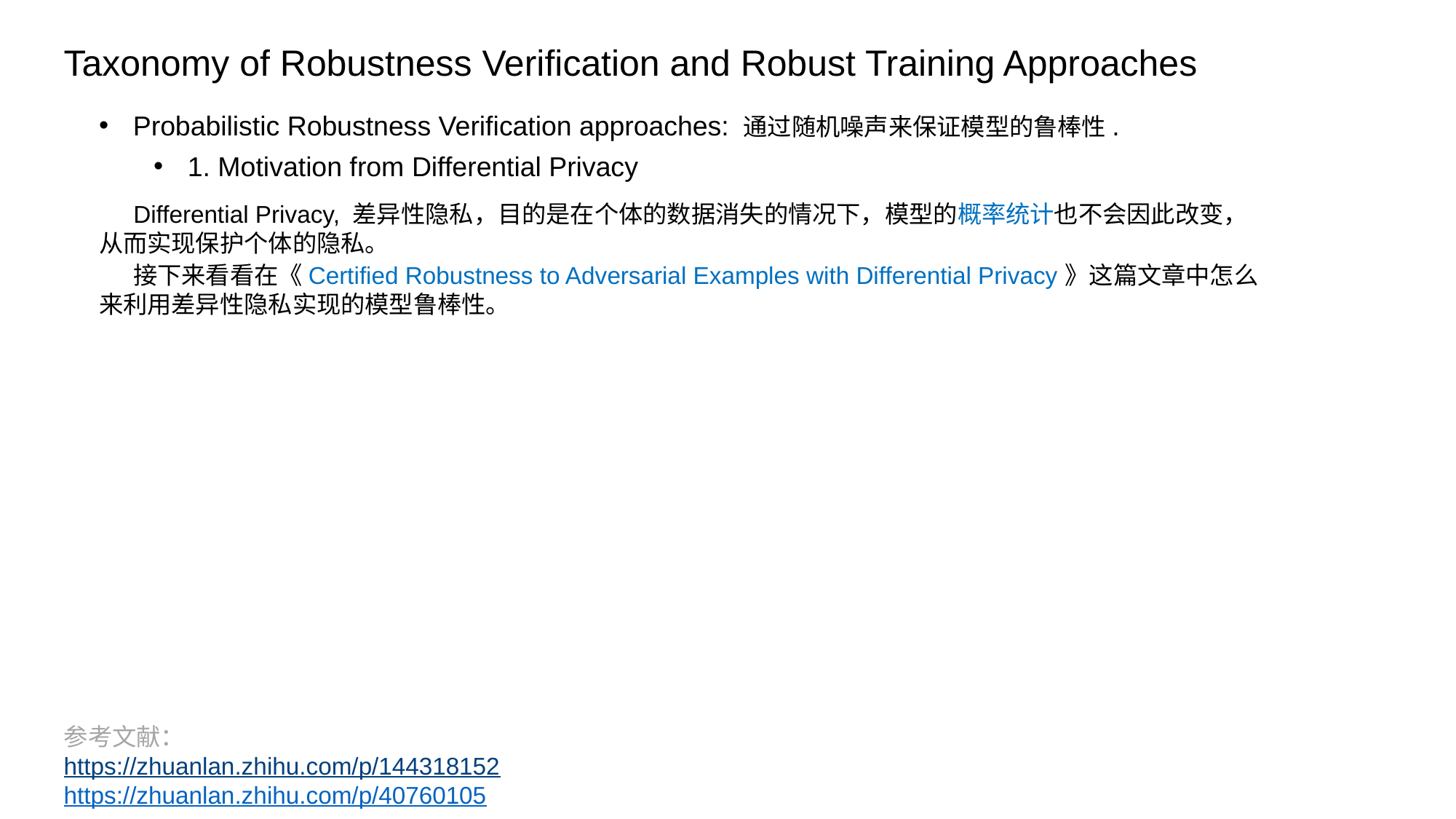

Taxonomy of Robustness Verification and Robust Training Approaches
Probabilistic Robustness Verification approaches: 通过随机噪声来保证模型的鲁棒性.
1. Motivation from Differential Privacy
Differential Privacy, 差异性隐私，目的是在个体的数据消失的情况下，模型的概率统计也不会因此改变，从而实现保护个体的隐私。
接下来看看在《Certified Robustness to Adversarial Examples with Differential Privacy》这篇文章中怎么来利用差异性隐私实现的模型鲁棒性。

参考文献：
https://zhuanlan.zhihu.com/p/144318152
https://zhuanlan.zhihu.com/p/40760105